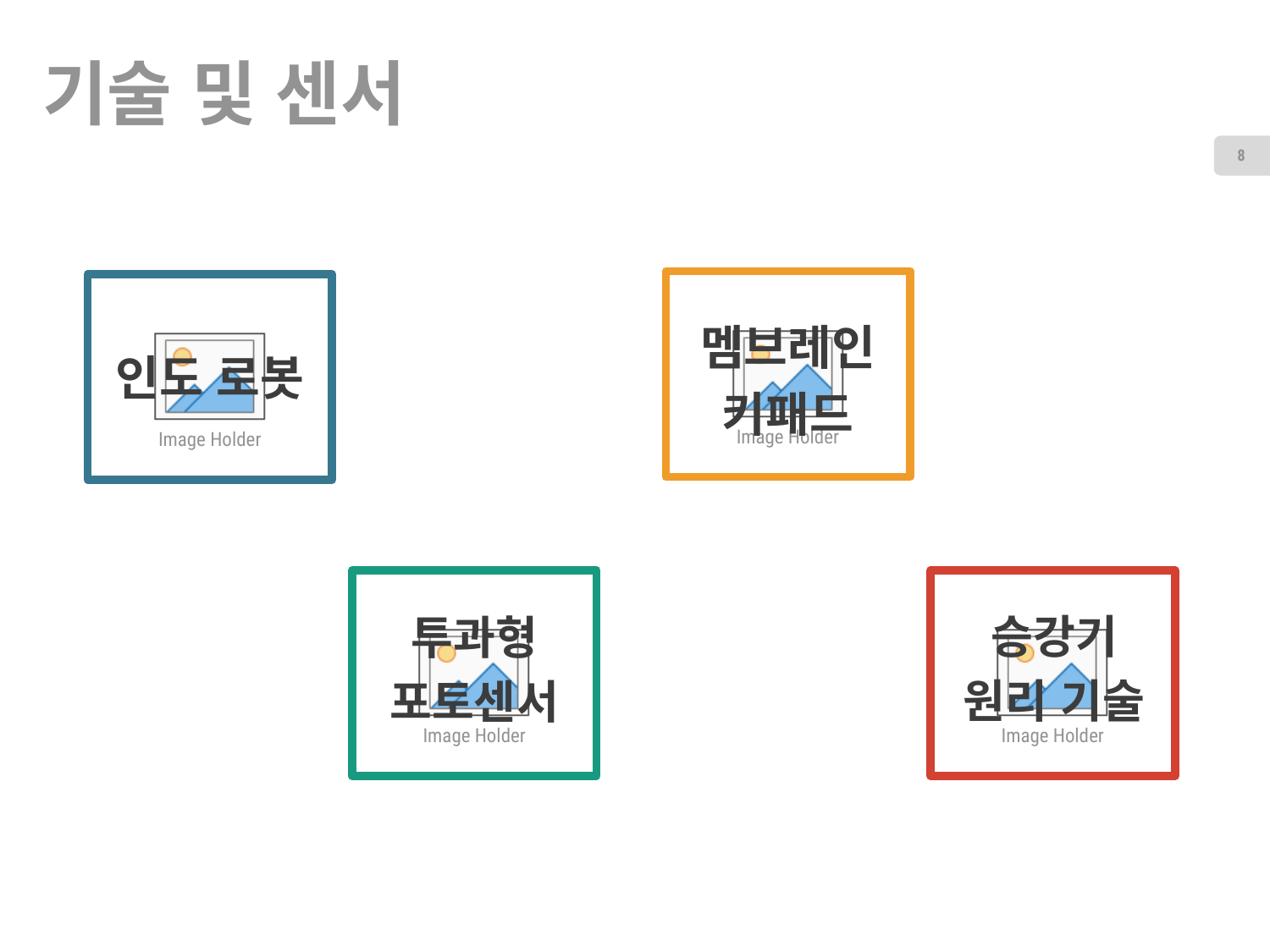

# 기술 및 센서
8

멤브레인
키패드
인도 로봇

승강기
원리 기술
투과형
포토센서